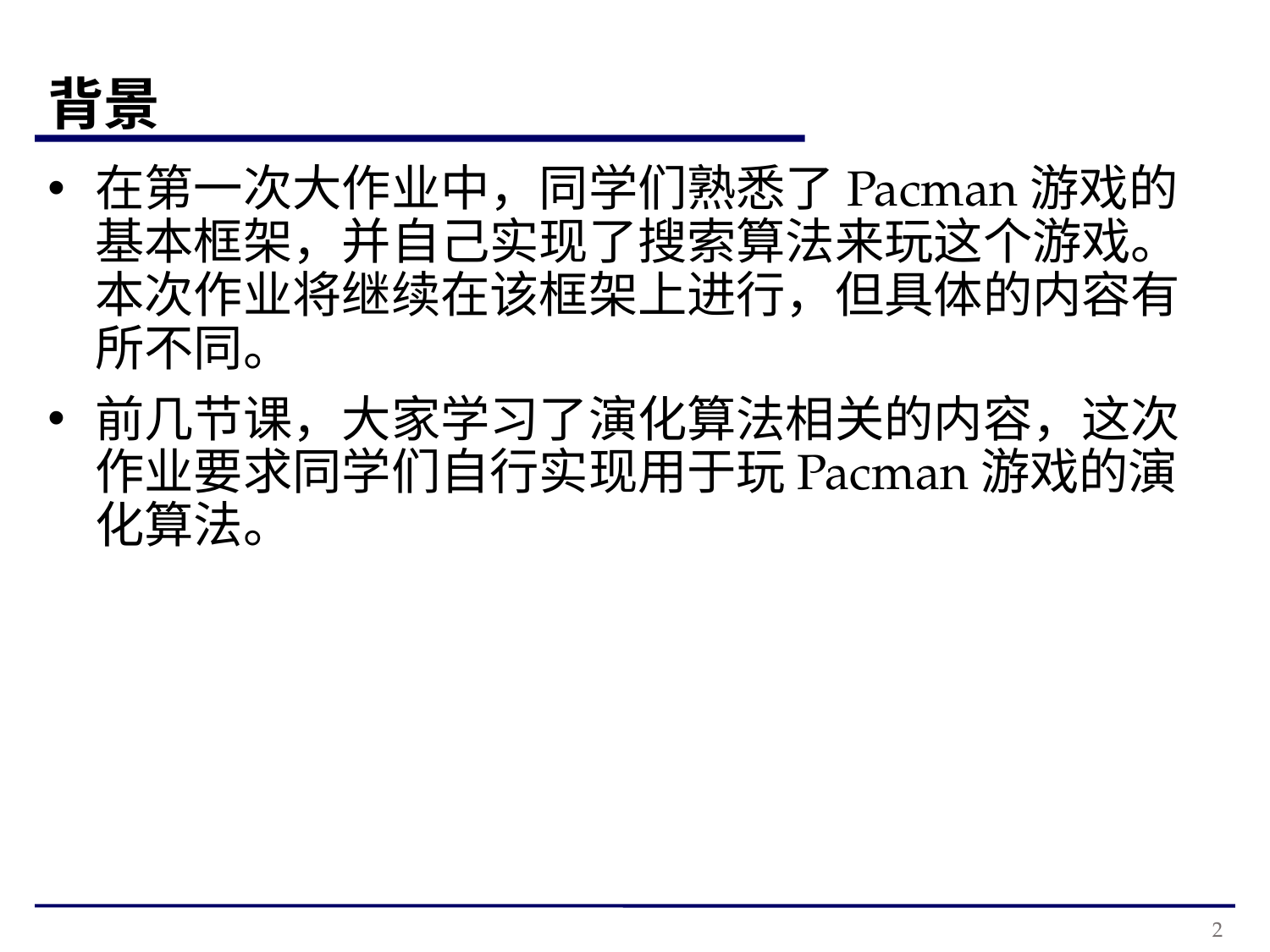

# 背景
在第一次大作业中，同学们熟悉了Pacman游戏的基本框架，并自己实现了搜索算法来玩这个游戏。本次作业将继续在该框架上进行，但具体的内容有所不同。
前几节课，大家学习了演化算法相关的内容，这次作业要求同学们自行实现用于玩Pacman游戏的演化算法。
2